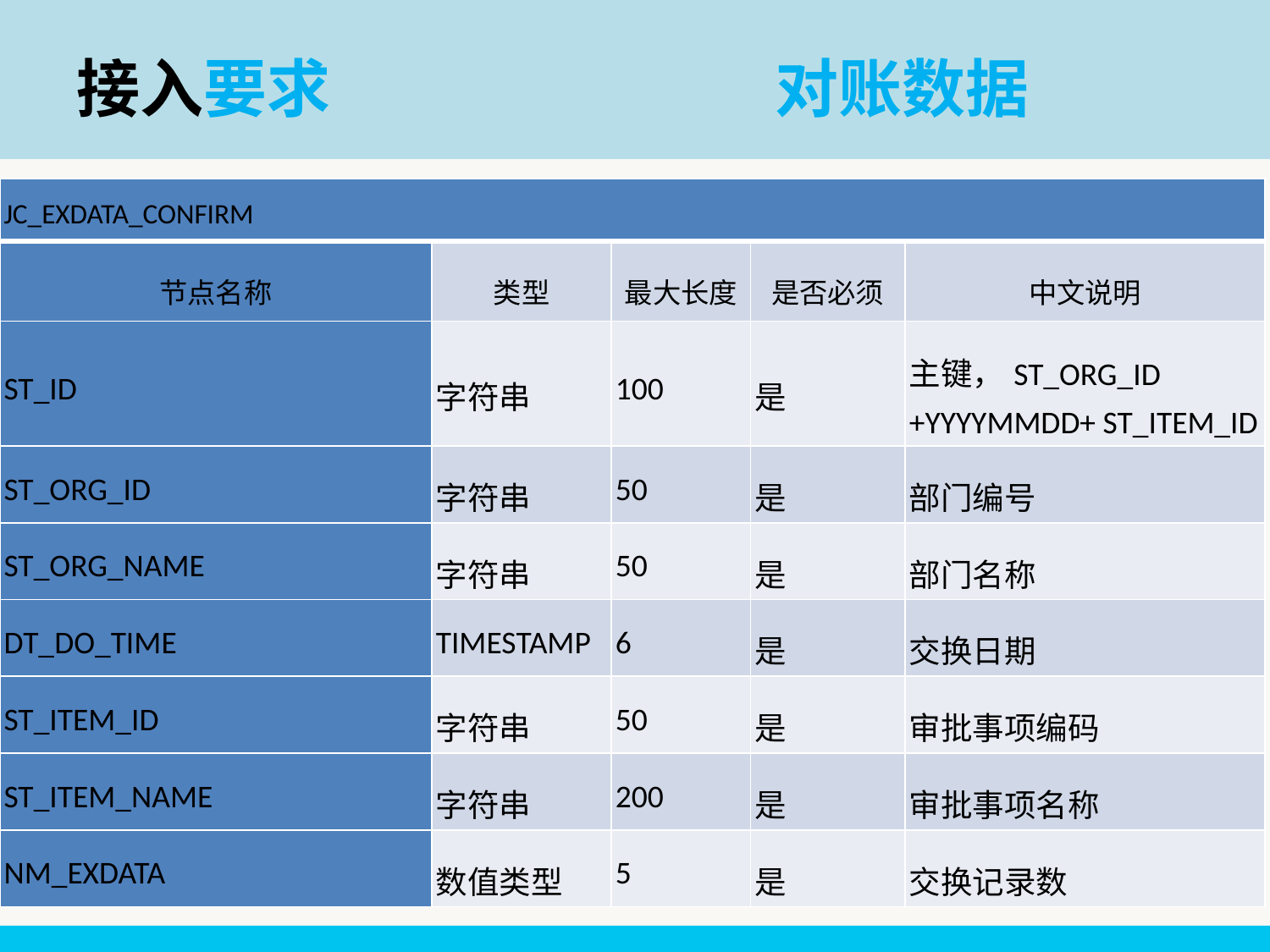

# 接入要求                               对账数据
| JC\_EXDATA\_CONFIRM |  |  |  |  |
| --- | --- | --- | --- | --- |
| 节点名称 | 类型 | 最大长度 | 是否必须 | 中文说明 |
| ST\_ID | 字符串 | 100 | 是 | 主键，ST\_ORG\_ID +YYYYMMDD+ ST\_ITEM\_ID |
| ST\_ORG\_ID | 字符串 | 50 | 是 | 部门编号 |
| ST\_ORG\_NAME | 字符串 | 50 | 是 | 部门名称 |
| DT\_DO\_TIME | TIMESTAMP | 6 | 是 | 交换日期 |
| ST\_ITEM\_ID | 字符串 | 50 | 是 | 审批事项编码 |
| ST\_ITEM\_NAME | 字符串 | 200 | 是 | 审批事项名称 |
| NM\_EXDATA | 数值类型 | 5 | 是 | 交换记录数 |